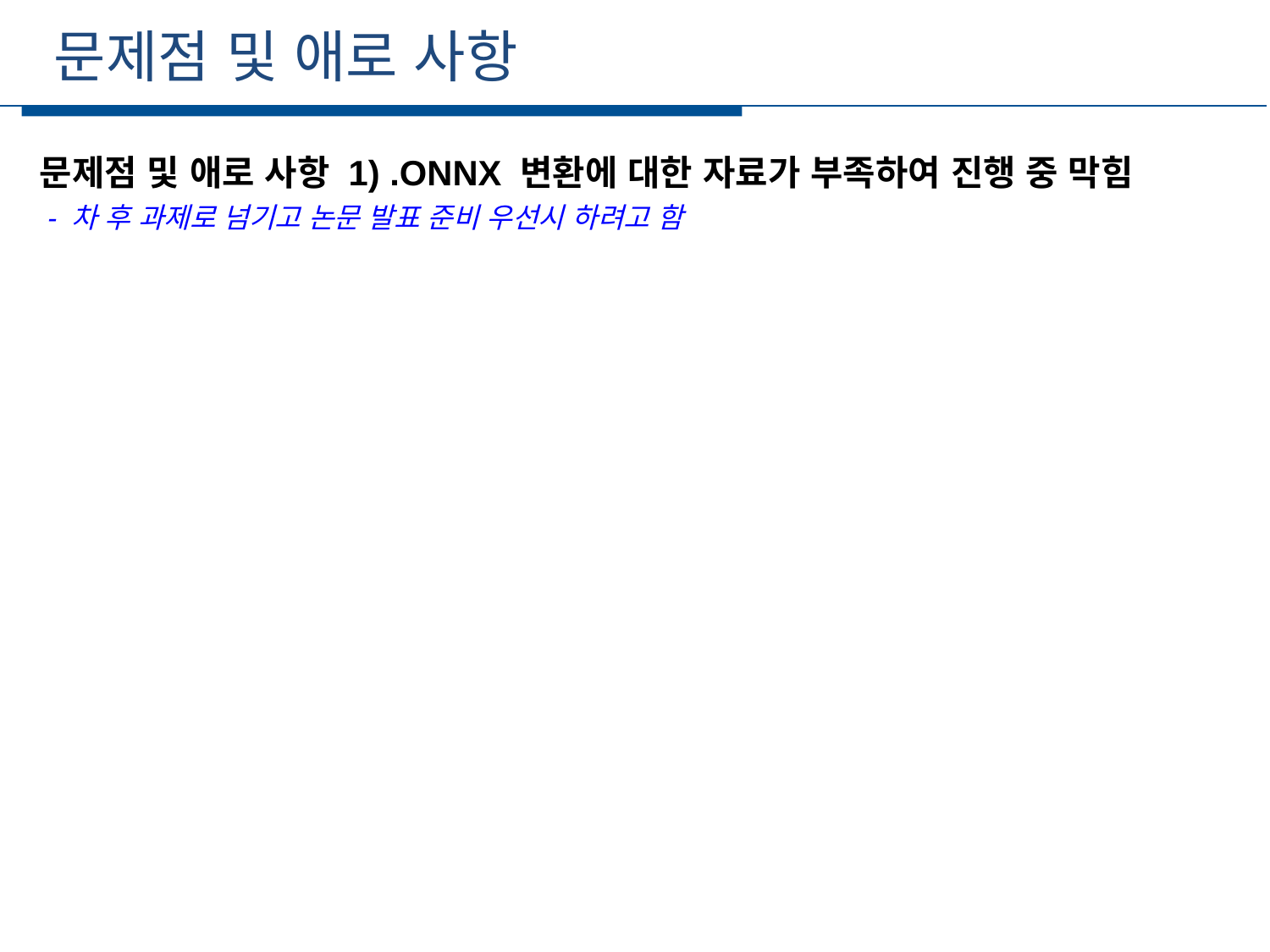

문제점 및 애로 사항
세부일정

문제점 및 애로 사항 1) .ONNX 변환에 대한 자료가 부족하여 진행 중 막힘
 - 차 후 과제로 넘기고 논문 발표 준비 우선시 하려고 함